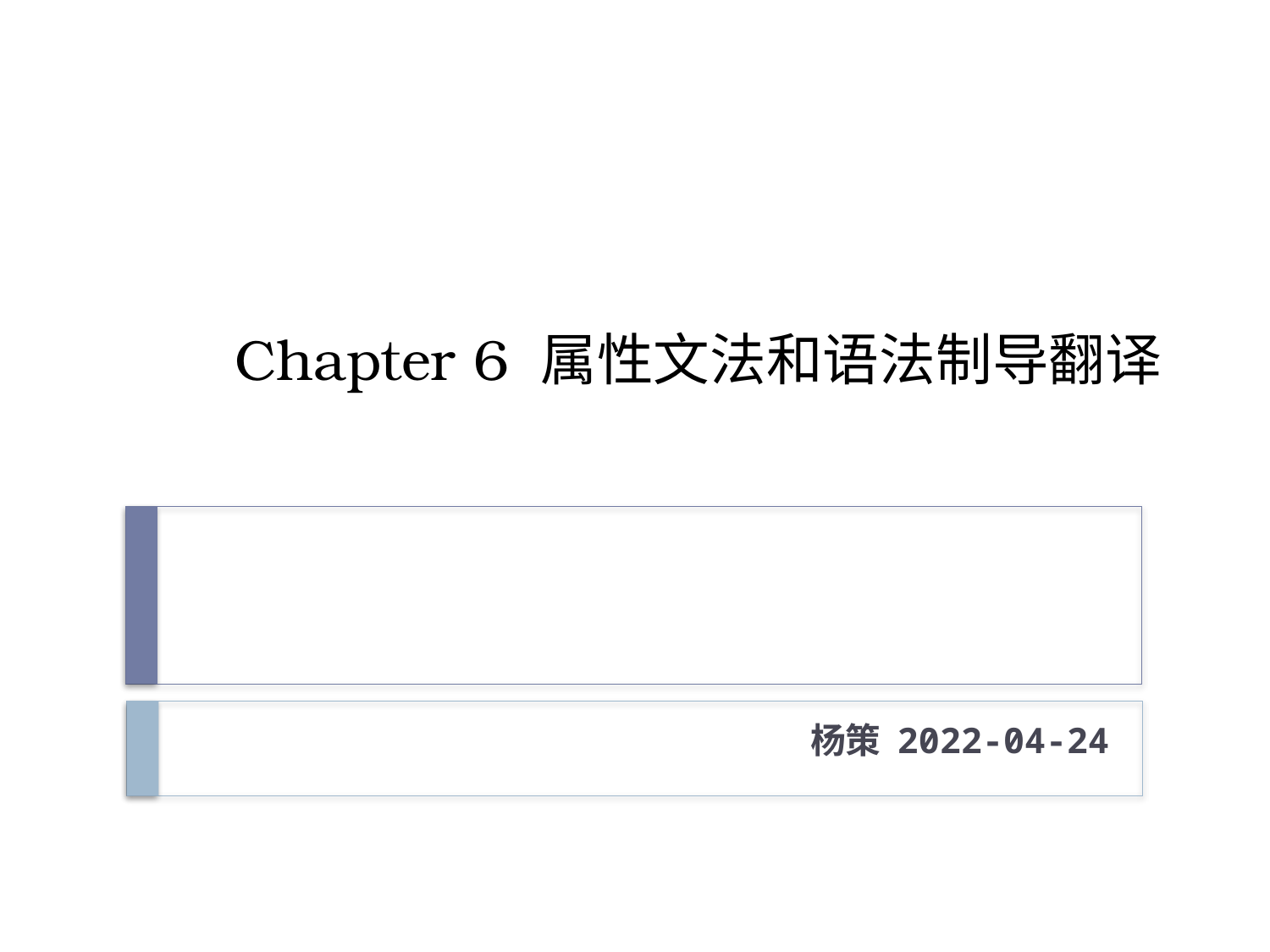

# Chapter 6 属性文法和语法制导翻译
杨策 2022-04-24

1